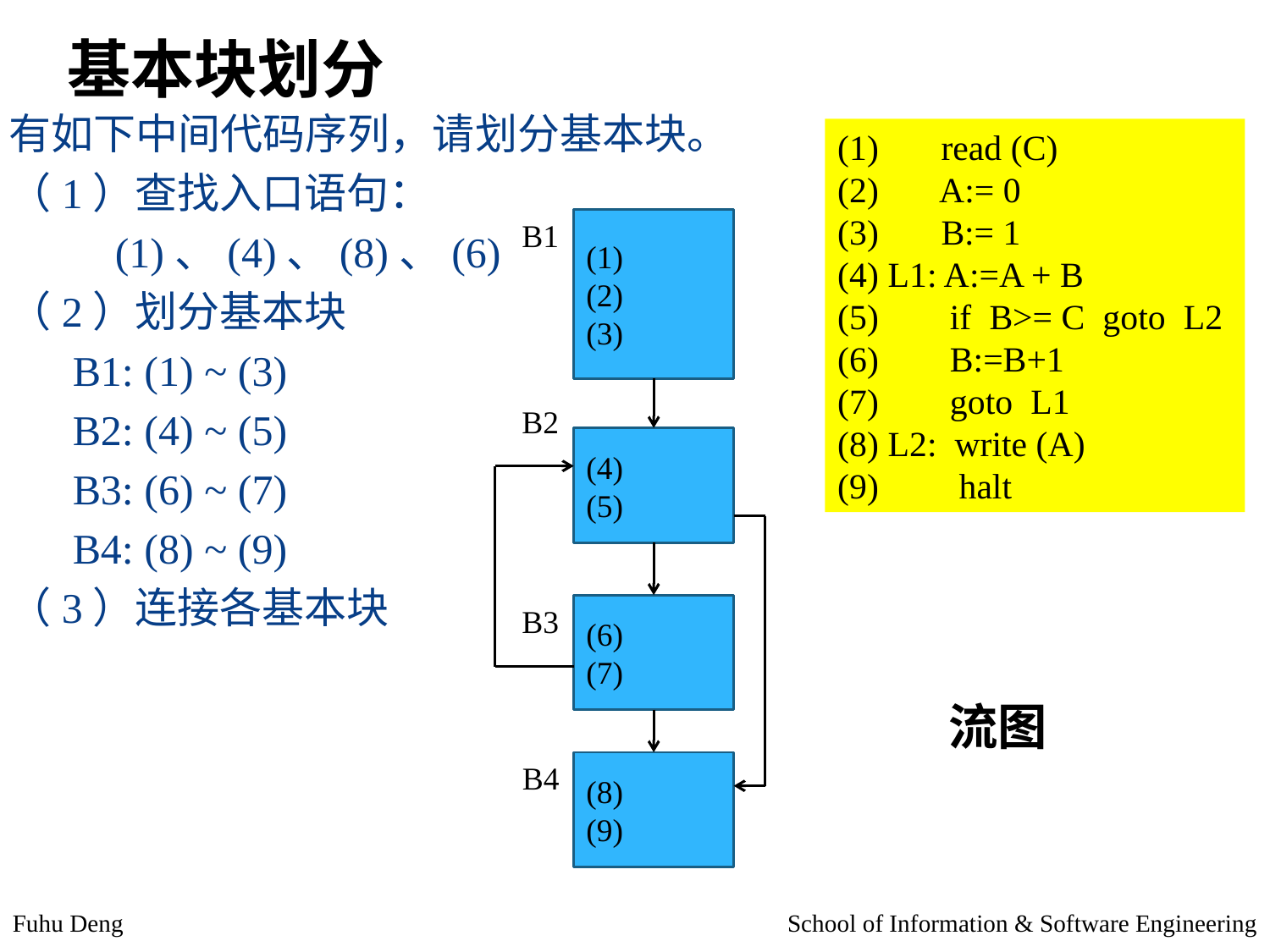

基本块划分
有如下中间代码序列，请划分基本块。
（1）查找入口语句：
          (1)、(4)、(8)、(6)
（2）划分基本块
      B1: (1) ~ (3)
      B2: (4) ~ (5)
      B3: (6) ~ (7)
      B4: (8) ~ (9)
（3）连接各基本块
(1)       read (C)
(2)       A:= 0
(3)       B:= 1
(4) L1: A:=A + B
(5)        if  B>= C  goto  L2
(6)        B:=B+1
(7)        goto  L1
(8) L2:  write (A)
(9)         halt
B1
(1)
(2)
(3)
B2
(4)
(5)
B3
(6)
(7)
流图
B4
(8)
(9)
Fuhu Deng
7
School of Information & Software Engineering